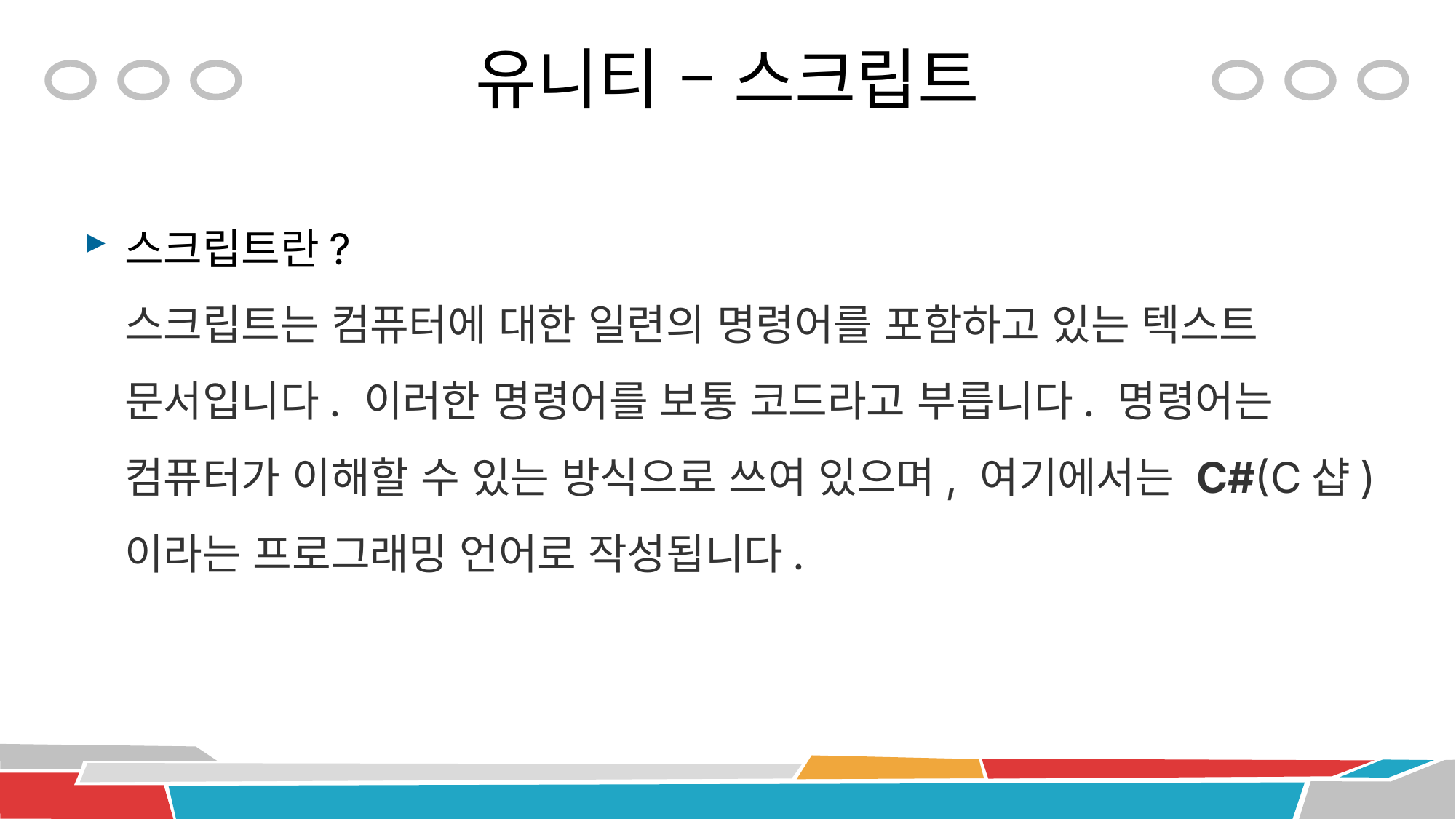

# 유니티 – 스크립트
스크립트란?
스크립트는 컴퓨터에 대한 일련의 명령어를 포함하고 있는 텍스트 문서입니다. 이러한 명령어를 보통 코드라고 부릅니다. 명령어는 컴퓨터가 이해할 수 있는 방식으로 쓰여 있으며, 여기에서는 C#(C샵)이라는 프로그래밍 언어로 작성됩니다.